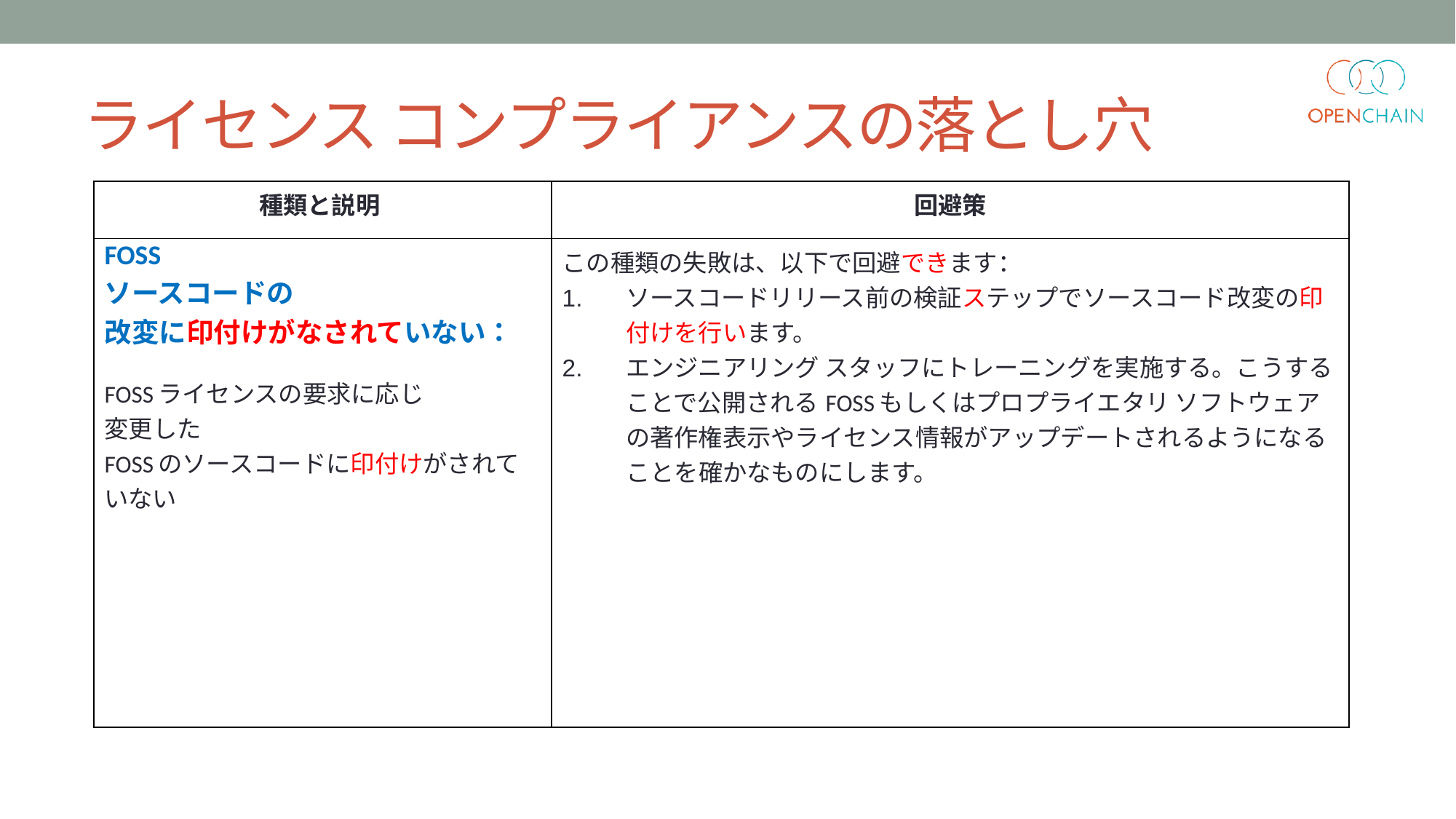

# ライセンス コンプライアンスの落とし穴
| 種類と説明 | 回避策 |
| --- | --- |
| FOSS ソースコードの 改変に印付けがなされていない： FOSSライセンスの要求に応じ 変更した FOSSのソースコードに印付けがされていない | この種類の失敗は、以下で回避できます： ソースコードリリース前の検証ステップでソースコード改変の印付けを行います。 エンジニアリング スタッフにトレーニングを実施する。こうすることで公開されるFOSSもしくはプロプライエタリ ソフトウェアの著作権表示やライセンス情報がアップデートされるようになることを確かなものにします。 |